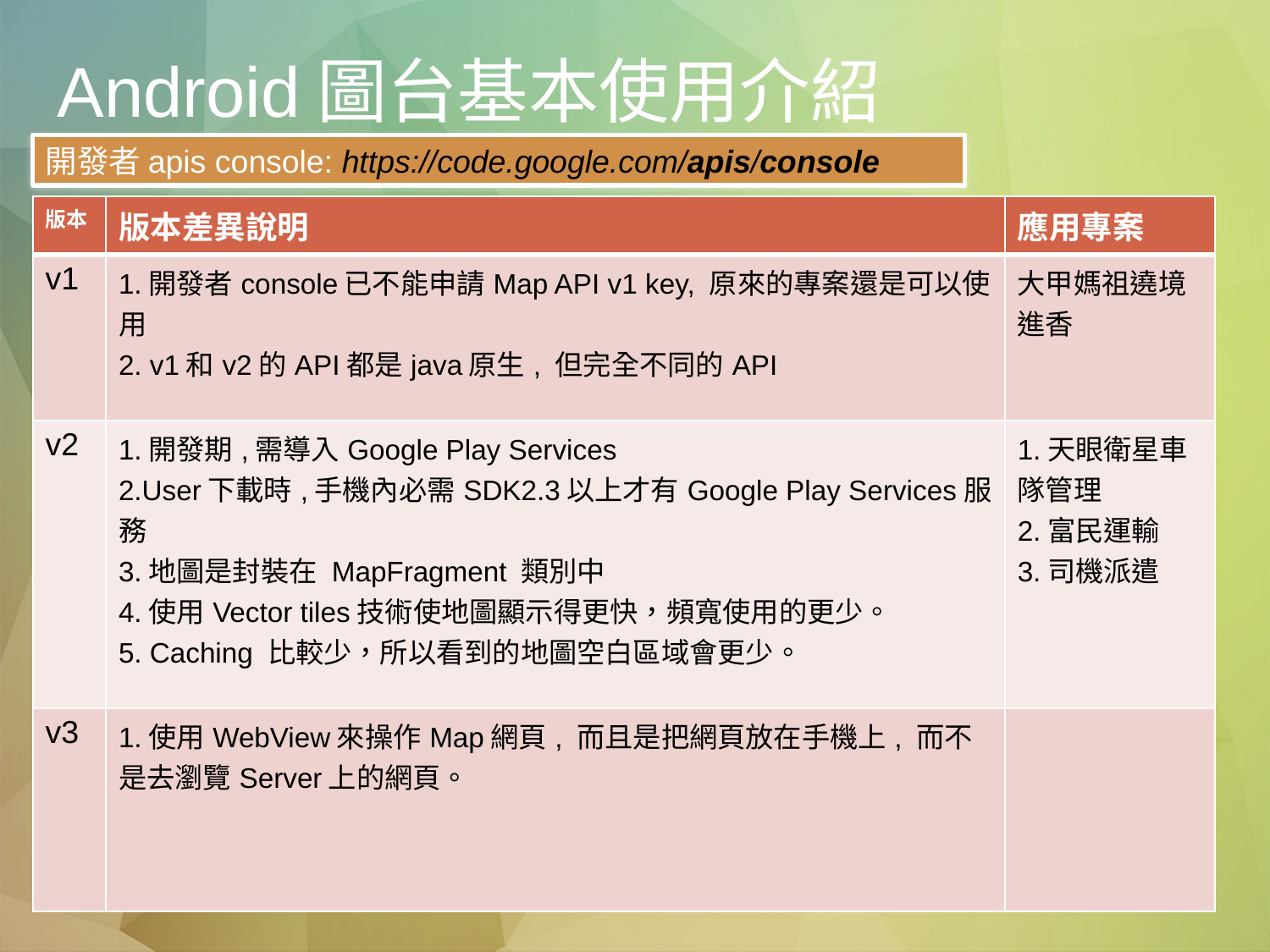

# Android圖台基本使用介紹
開發者apis console: https://code.google.com/apis/console
| 版本 | 版本差異說明 | 應用專案 |
| --- | --- | --- |
| v1 | 1.開發者console已不能申請Map API v1 key, 原來的專案還是可以使用 2. v1和v2的API都是java原生, 但完全不同的API | 大甲媽祖遶境進香 |
| v2 | 1.開發期,需導入Google Play Services 2.User下載時,手機內必需SDK2.3以上才有Google Play Services服務 3.地圖是封裝在 MapFragment 類別中 4.使用Vector tiles技術使地圖顯示得更快，頻寬使用的更少。 5. Caching 比較少，所以看到的地圖空白區域會更少。 | 1.天眼衛星車隊管理 2.富民運輸 3.司機派遣 |
| v3 | 1.使用WebView來操作Map網頁, 而且是把網頁放在手機上, 而不是去瀏覽Server上的網頁。 |  |